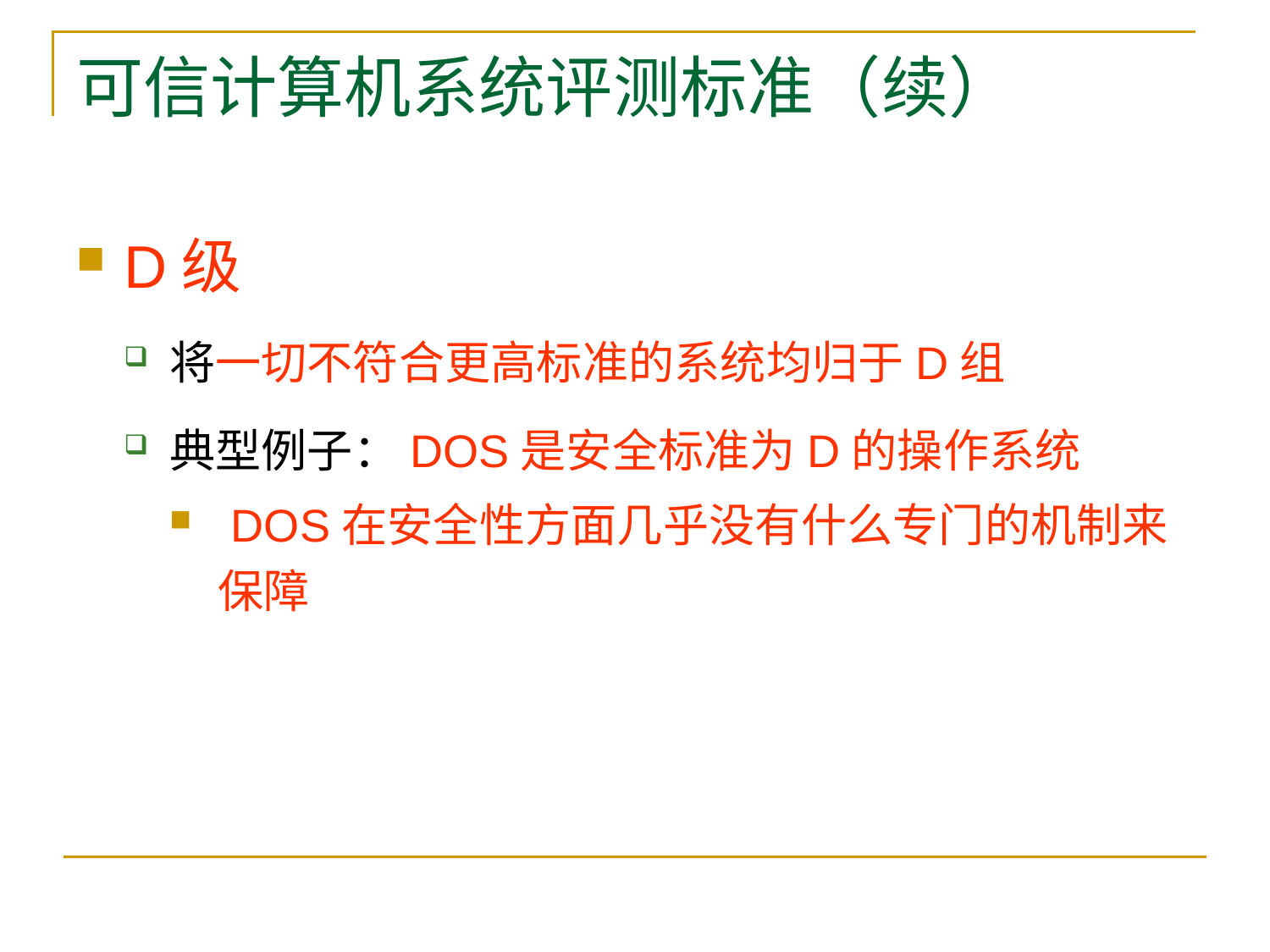

# 可信计算机系统评测标准（续）
D级
将一切不符合更高标准的系统均归于D组
典型例子：DOS是安全标准为D的操作系统
 DOS在安全性方面几乎没有什么专门的机制来保障